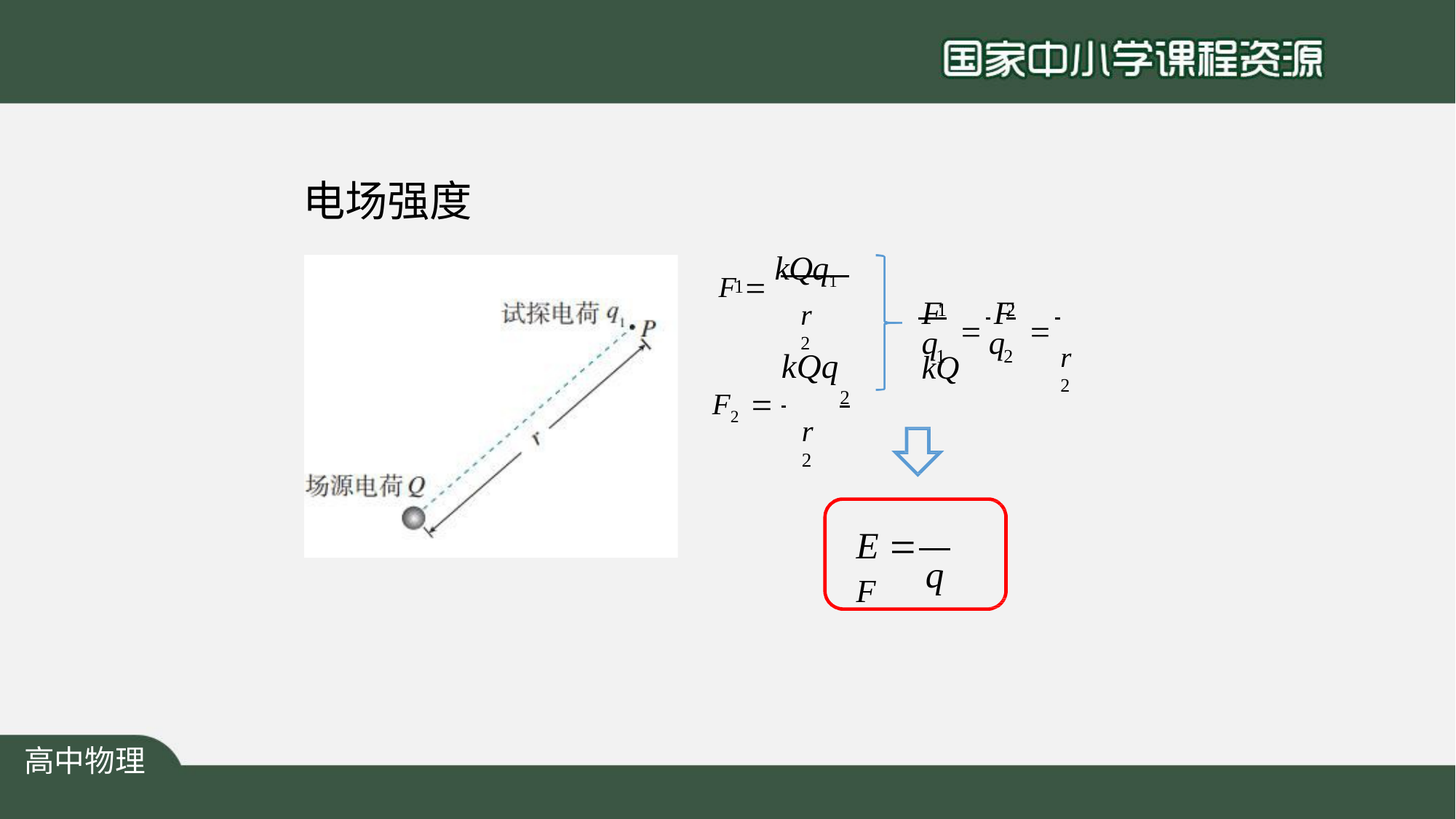

# 电场强度
F = kQq1

r 2
1
F	= F	= kQ

    1	 	2
r 2
q	q
1
2
kQq
F2  =  	2
r 2

E = F
q

高中物理